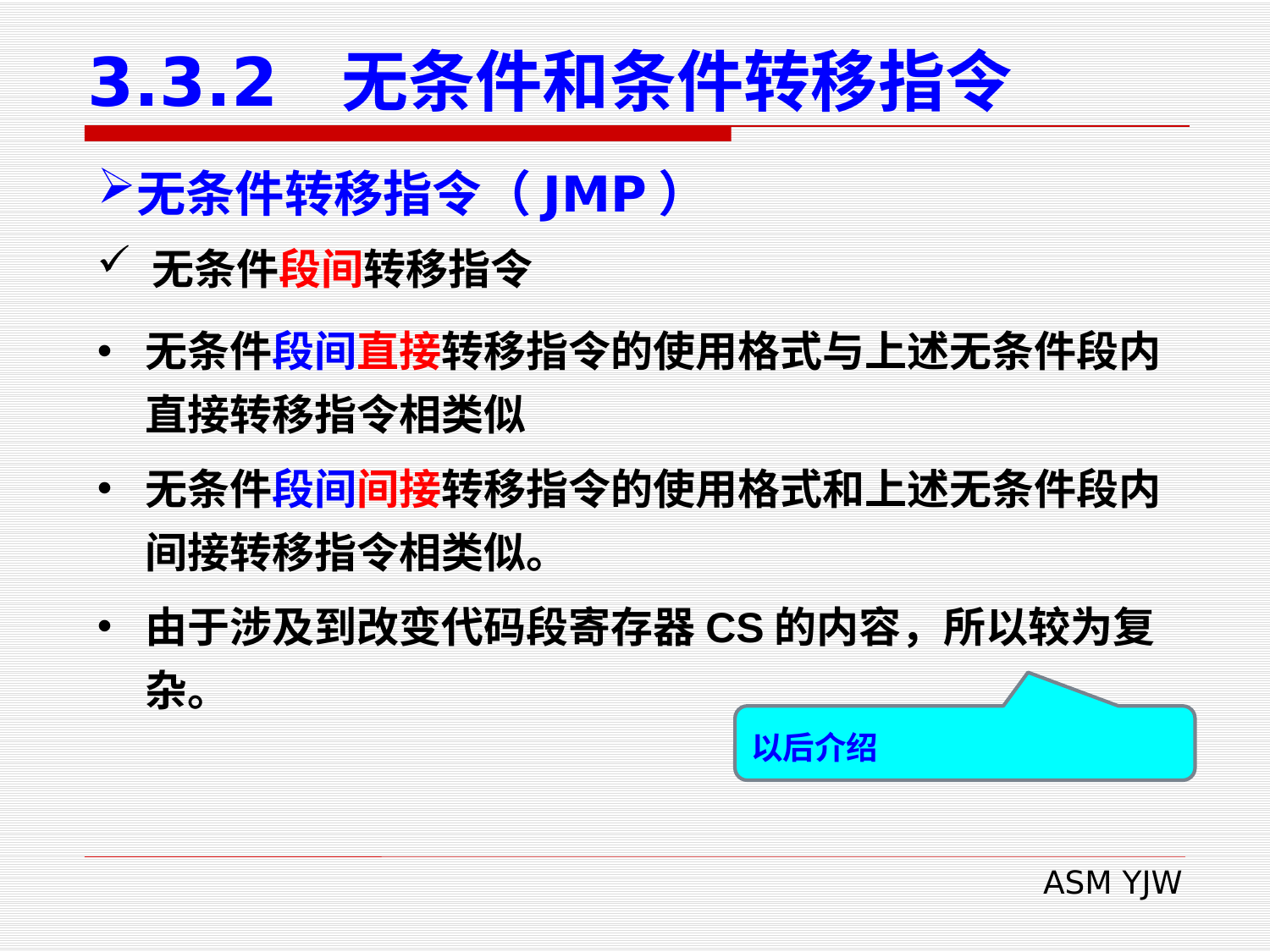

# 3.3.2  无条件和条件转移指令
无条件转移指令（JMP）
 无条件段间转移指令
无条件段间直接转移指令的使用格式与上述无条件段内直接转移指令相类似
无条件段间间接转移指令的使用格式和上述无条件段内间接转移指令相类似。
由于涉及到改变代码段寄存器CS的内容，所以较为复杂。
以后介绍